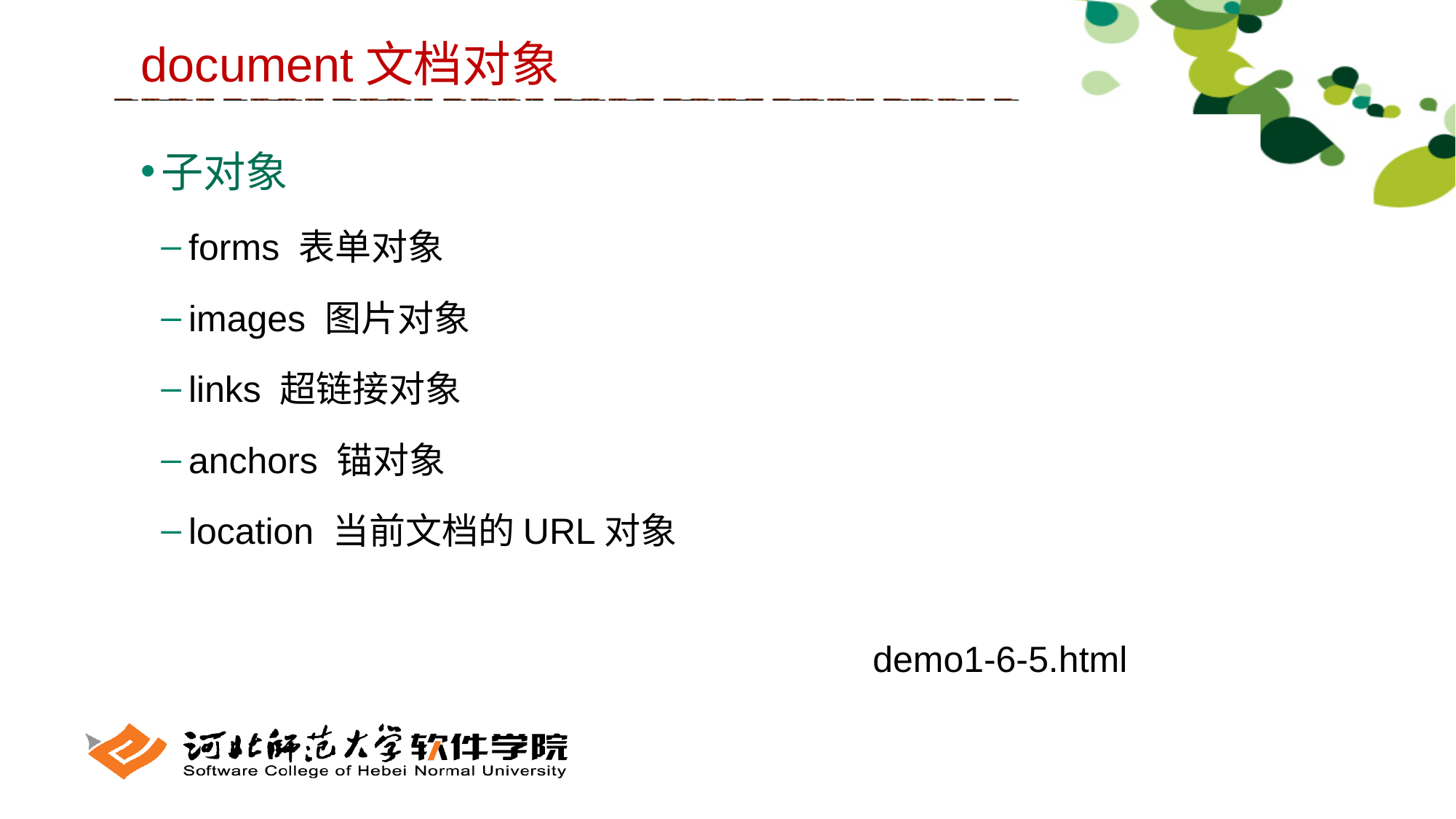

document文档对象
子对象
forms 表单对象
images 图片对象
links 超链接对象
anchors 锚对象
location 当前文档的URL对象

demo1-6-5.html